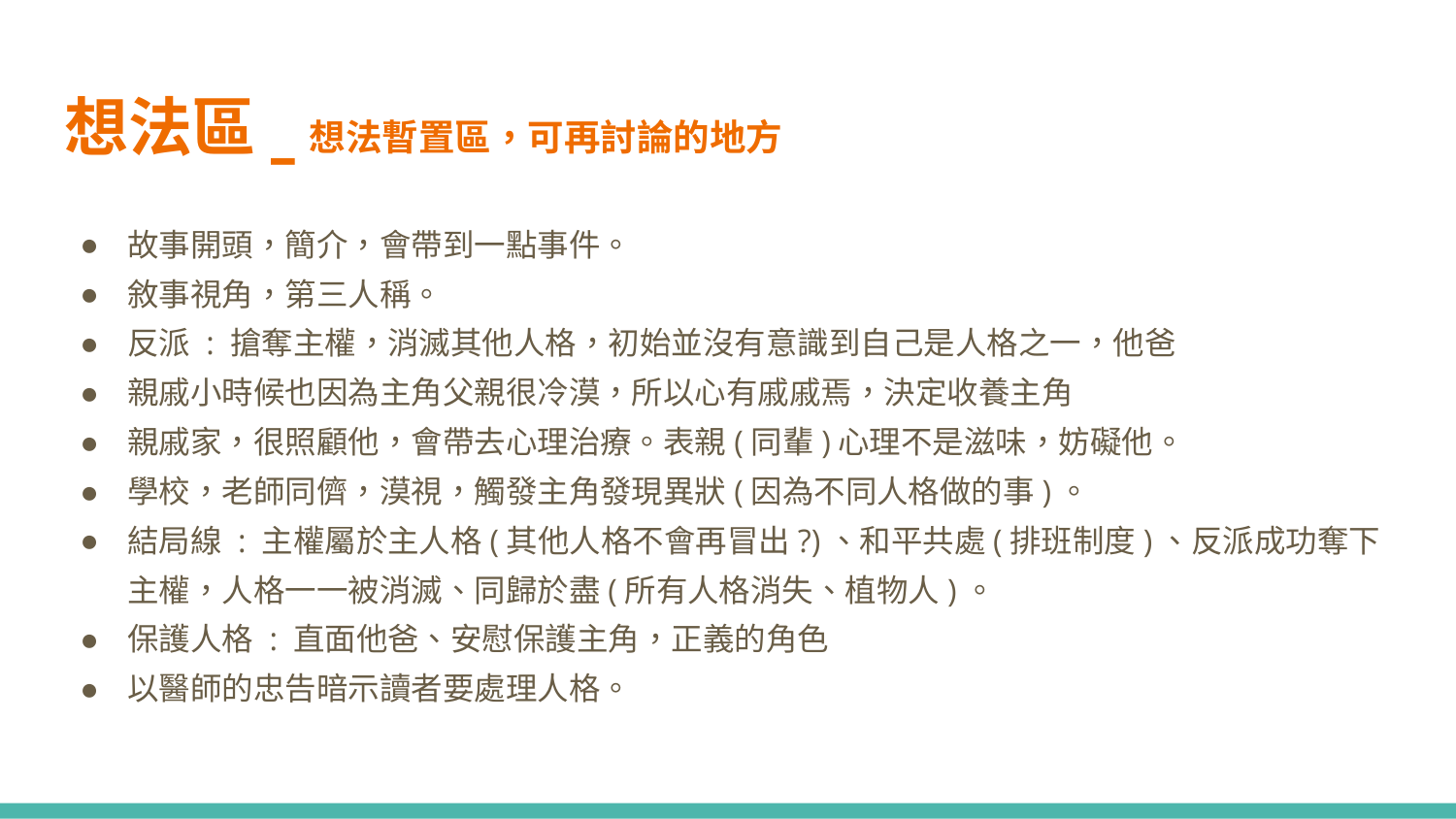

# 想法區_想法暫置區，可再討論的地方
故事開頭，簡介，會帶到一點事件。
敘事視角，第三人稱。
反派 : 搶奪主權，消滅其他人格，初始並沒有意識到自己是人格之一，他爸
親戚小時候也因為主角父親很冷漠，所以心有戚戚焉，決定收養主角
親戚家，很照顧他，會帶去心理治療。表親(同輩)心理不是滋味，妨礙他。
學校，老師同儕，漠視，觸發主角發現異狀(因為不同人格做的事)。
結局線 : 主權屬於主人格(其他人格不會再冒出?)、和平共處(排班制度)、反派成功奪下主權，人格一一被消滅、同歸於盡(所有人格消失、植物人)。
保護人格 : 直面他爸、安慰保護主角，正義的角色
以醫師的忠告暗示讀者要處理人格。